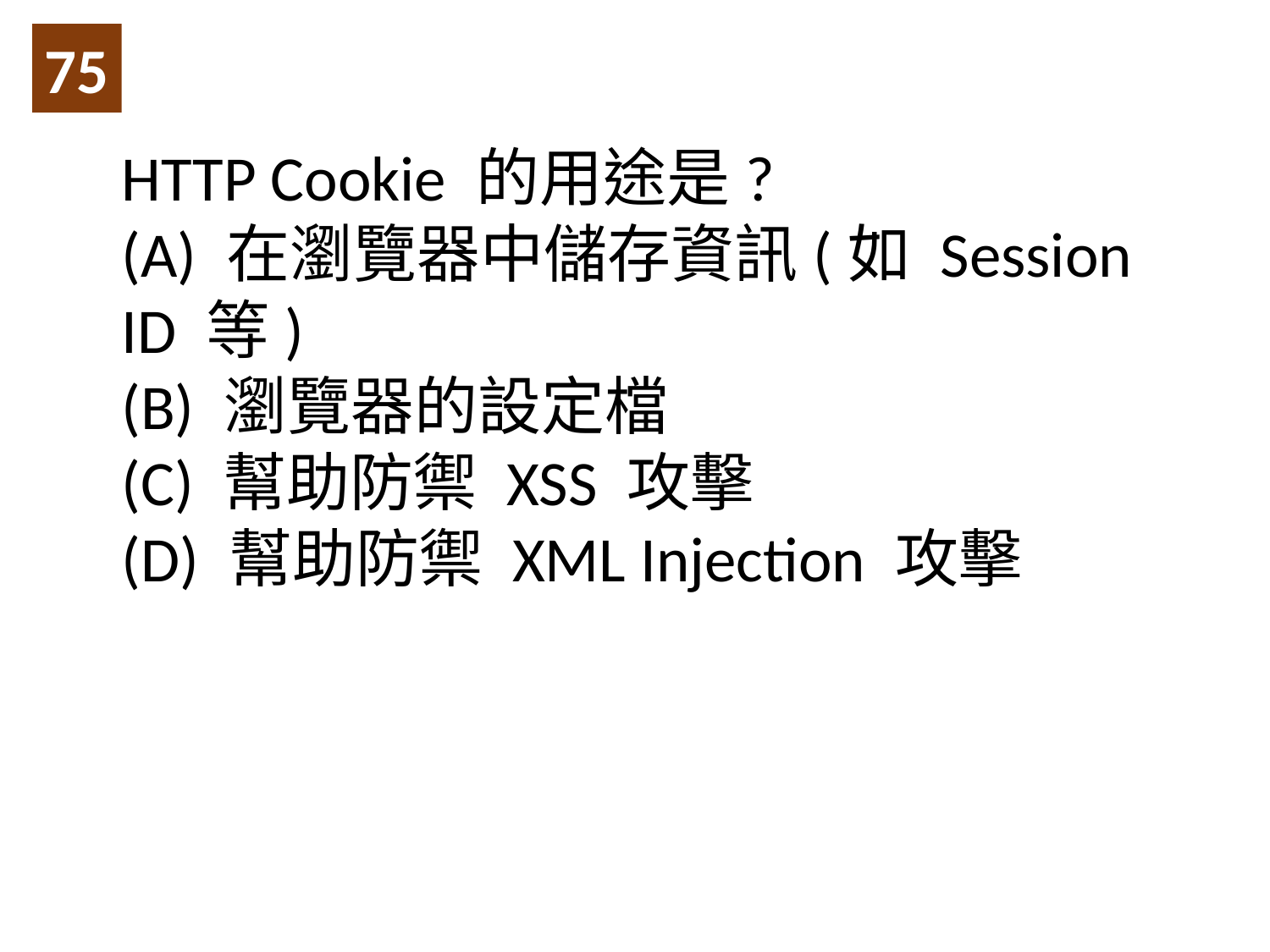

75
HTTP Cookie 的用途是?
(A) 在瀏覽器中儲存資訊(如 Session ID 等)
(B) 瀏覽器的設定檔
(C) 幫助防禦 XSS 攻擊
(D) 幫助防禦 XML Injection 攻擊